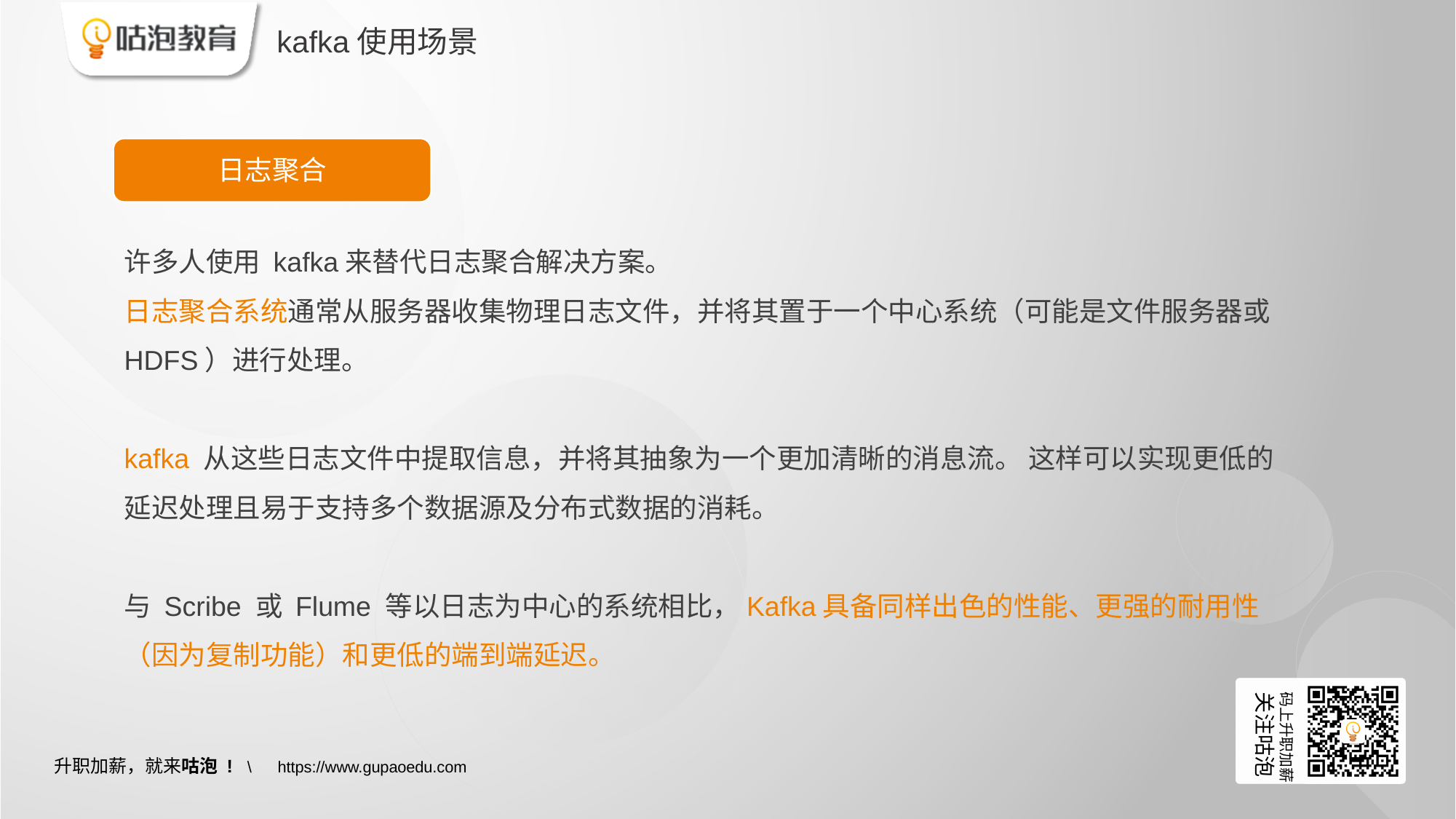

# kafka使用场景

日志聚合
许多人使用 kafka来替代日志聚合解决方案。
日志聚合系统通常从服务器收集物理日志文件，并将其置于一个中心系统（可能是文件服务器或HDFS）进行处理。

kafka 从这些日志文件中提取信息，并将其抽象为一个更加清晰的消息流。 这样可以实现更低的延迟处理且易于支持多个数据源及分布式数据的消耗。

与 Scribe 或 Flume 等以日志为中心的系统相比，Kafka具备同样出色的性能、更强的耐用性（因为复制功能）和更低的端到端延迟。